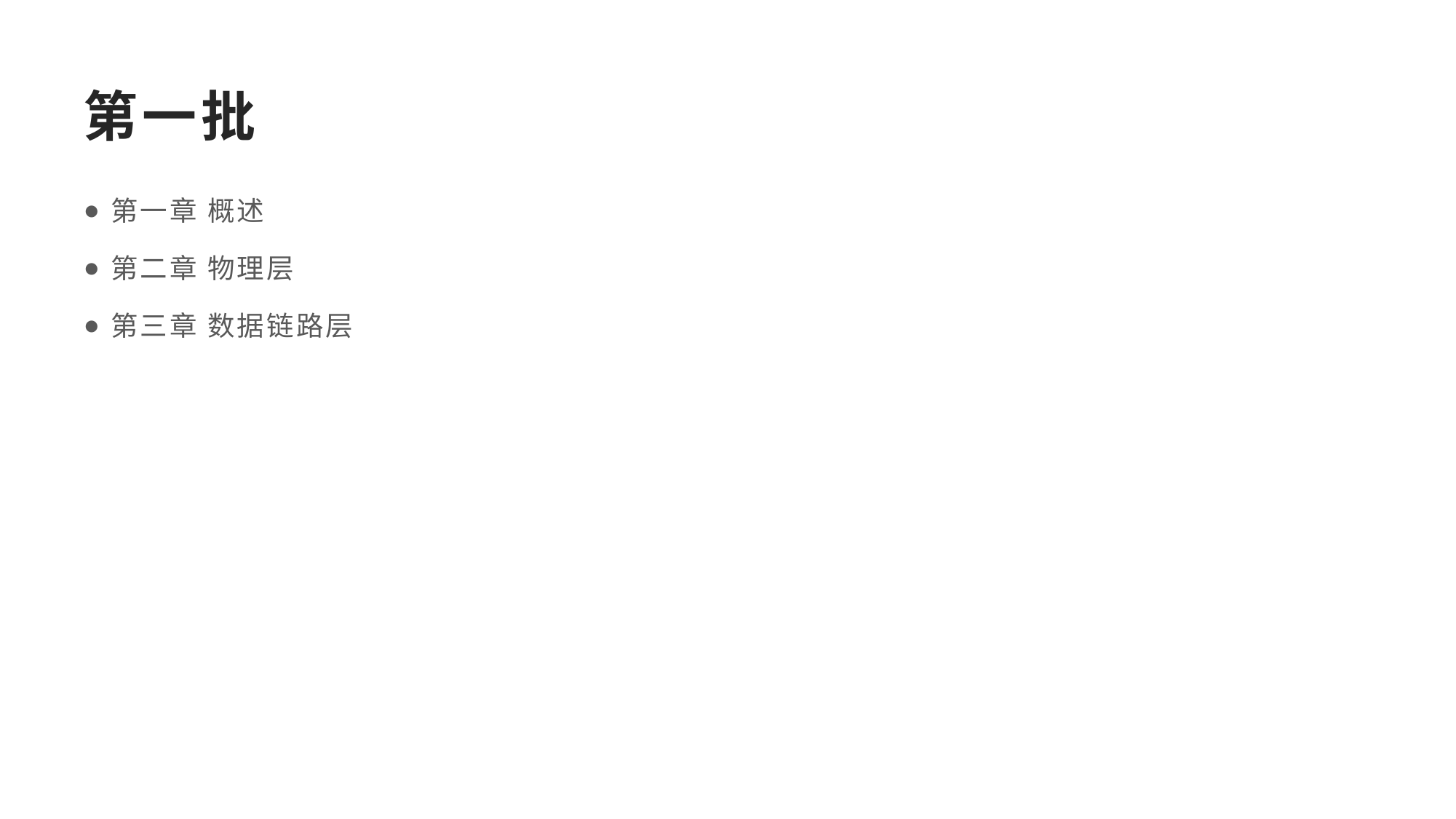

# 第一批
第一章 概述
第二章 物理层
第三章 数据链路层